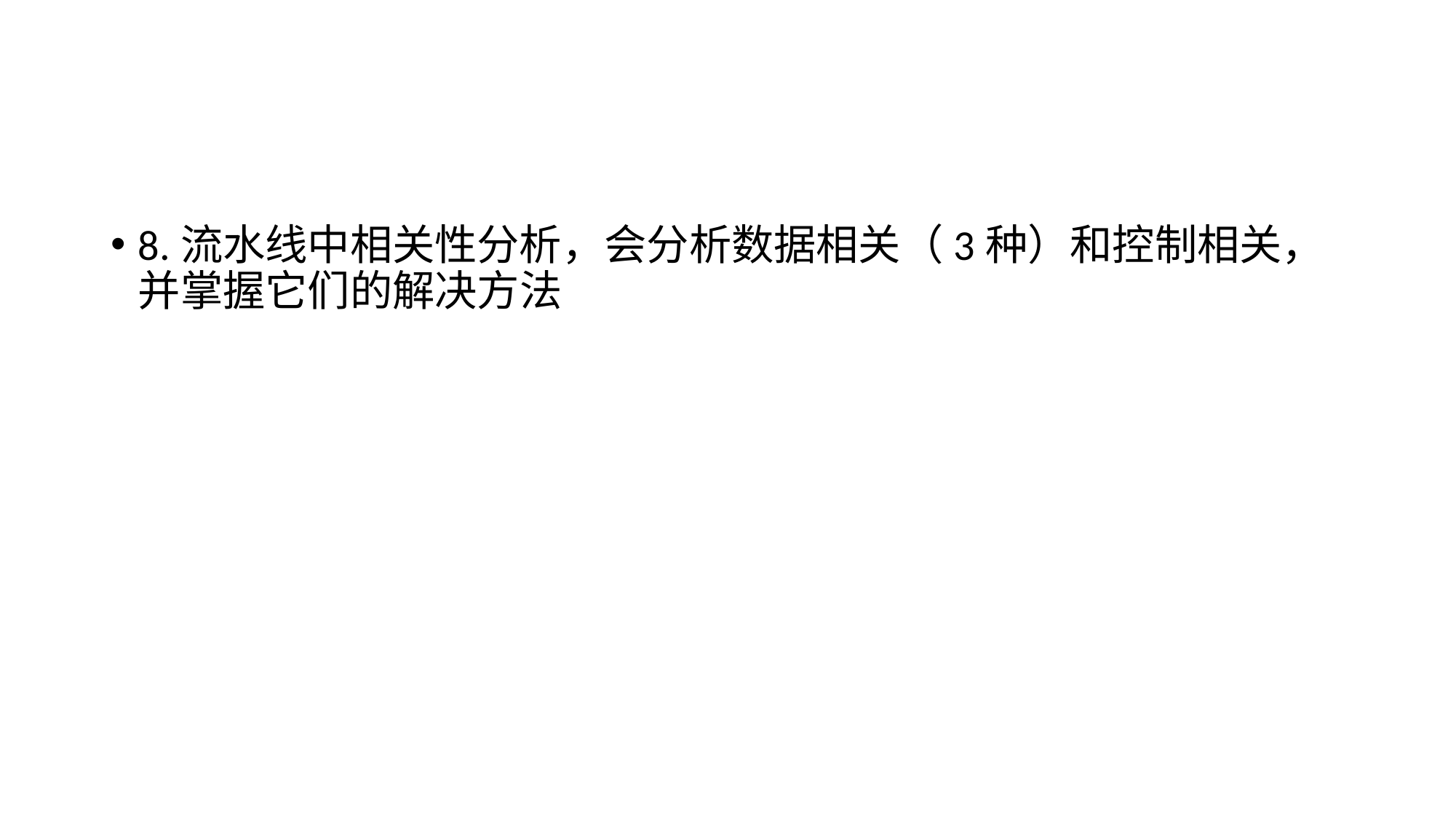

8.流水线中相关性分析，会分析数据相关（3种）和控制相关，并掌握它们的解决方法